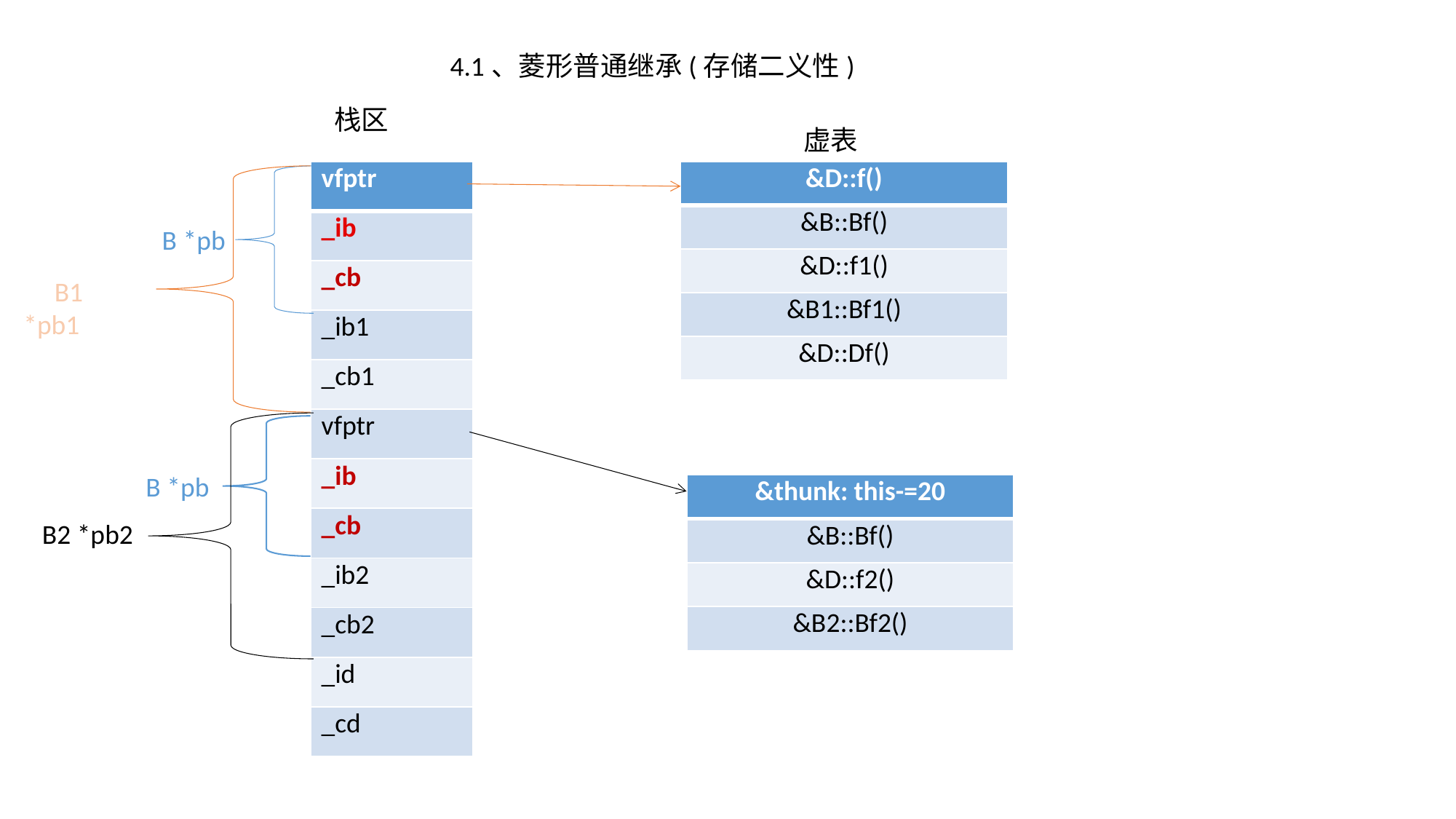

4.1、菱形普通继承(存储二义性)
           栈区
               虚表
| vfptr |
| --- |
| \_ib |
| \_cb |
| \_ib1 |
| \_cb1 |
| vfptr |
| \_ib |
| \_cb |
| \_ib2 |
| \_cb2 |
| \_id |
| \_cd |
| &D::f() |
| --- |
| &B::Bf() |
| &D::f1() |
| &B1::Bf1() |
| &D::Df() |

              B *pb
     B1 *pb1

               B *pb
| &thunk: this-=20 |
| --- |
| &B::Bf() |
| &D::f2() |
| &B2::Bf2() |
   B2 *pb2